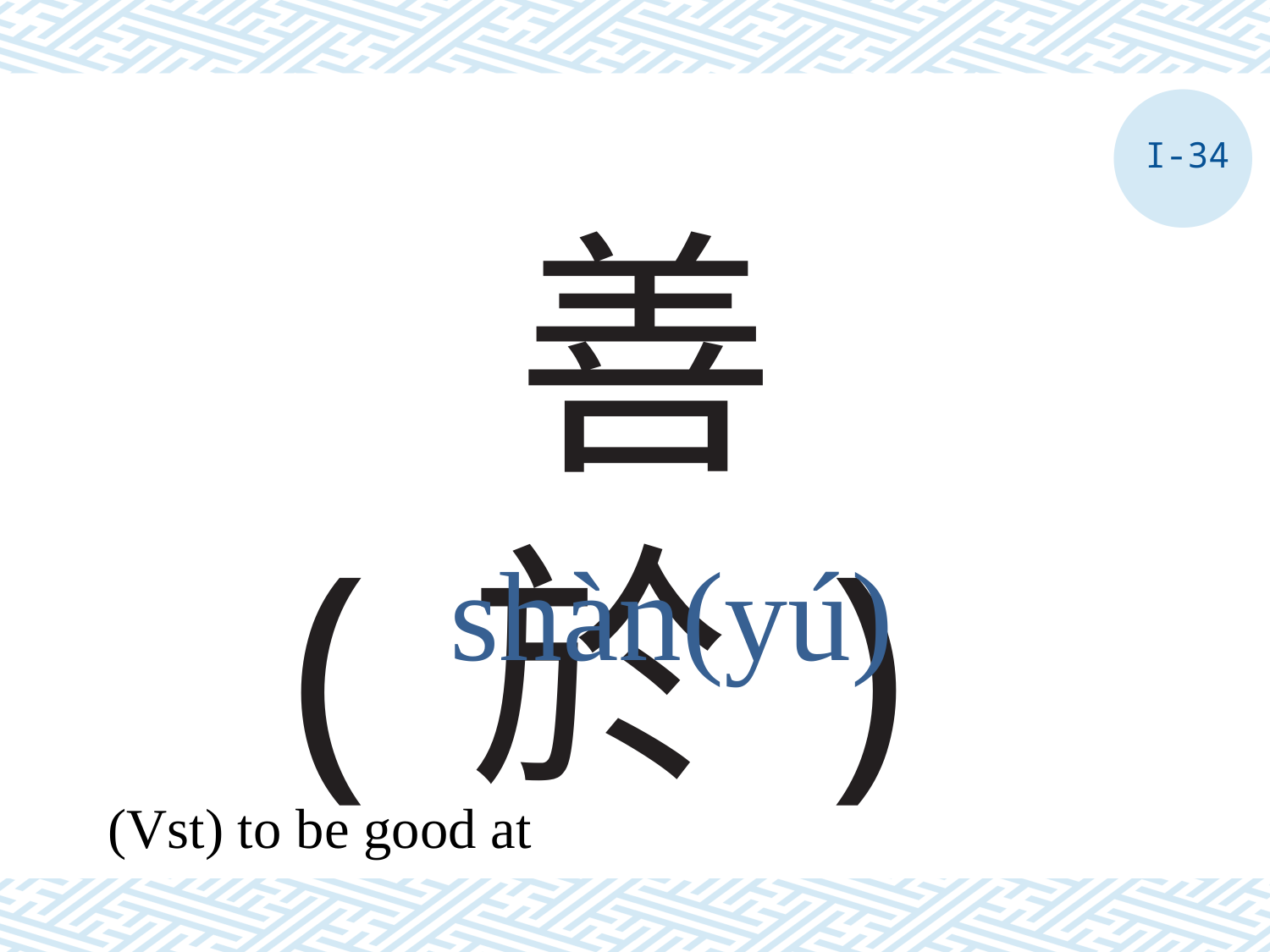

I-34

# 善(於)
shàn(yú)
(Vst) to be good at